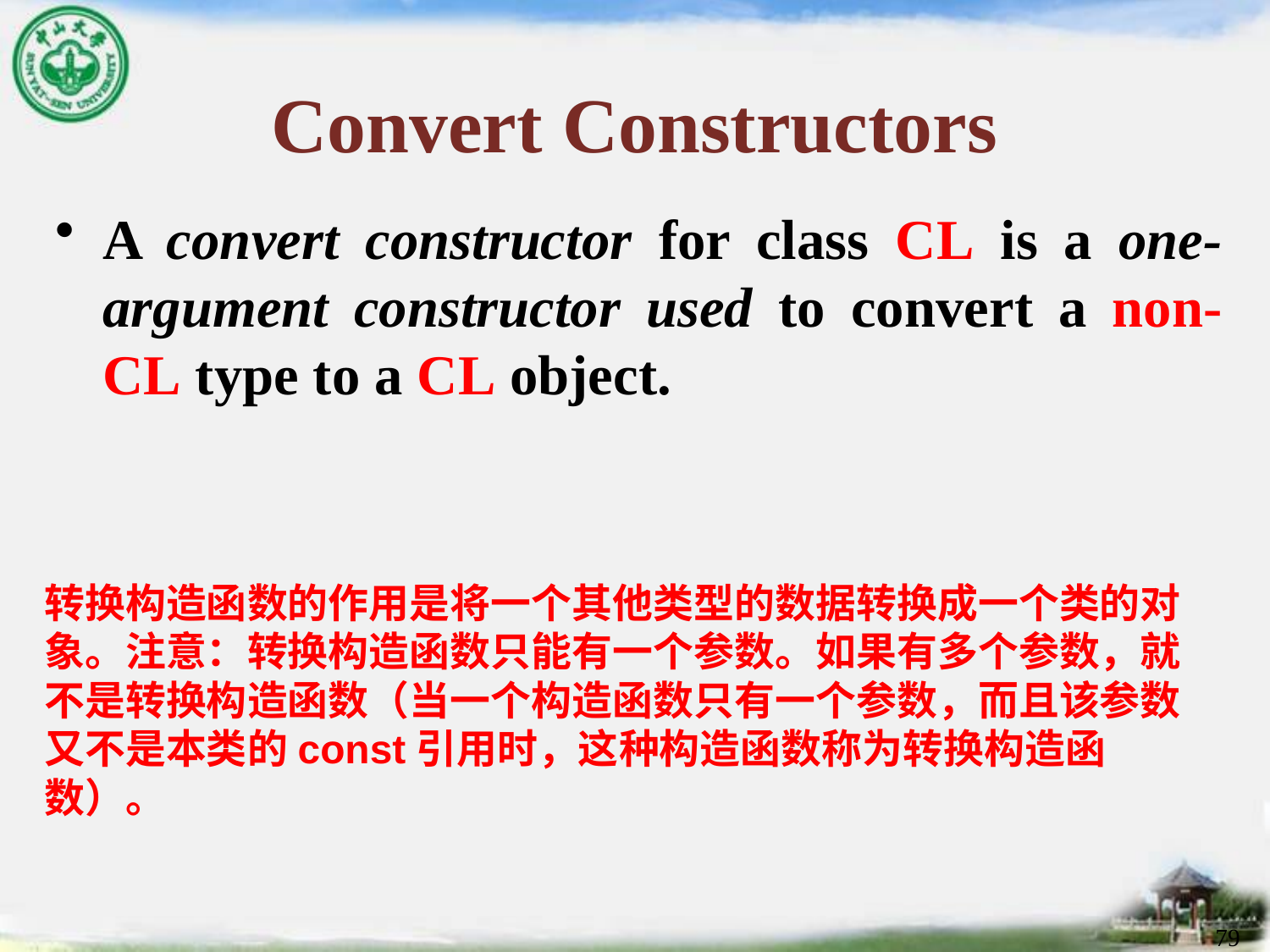

# Convert Constructors
A convert constructor for class CL is a one-argument constructor used to convert a non-CL type to a CL object.
转换构造函数的作用是将一个其他类型的数据转换成一个类的对象。注意：转换构造函数只能有一个参数。如果有多个参数，就不是转换构造函数（当一个构造函数只有一个参数，而且该参数又不是本类的const引用时，这种构造函数称为转换构造函数）。
79